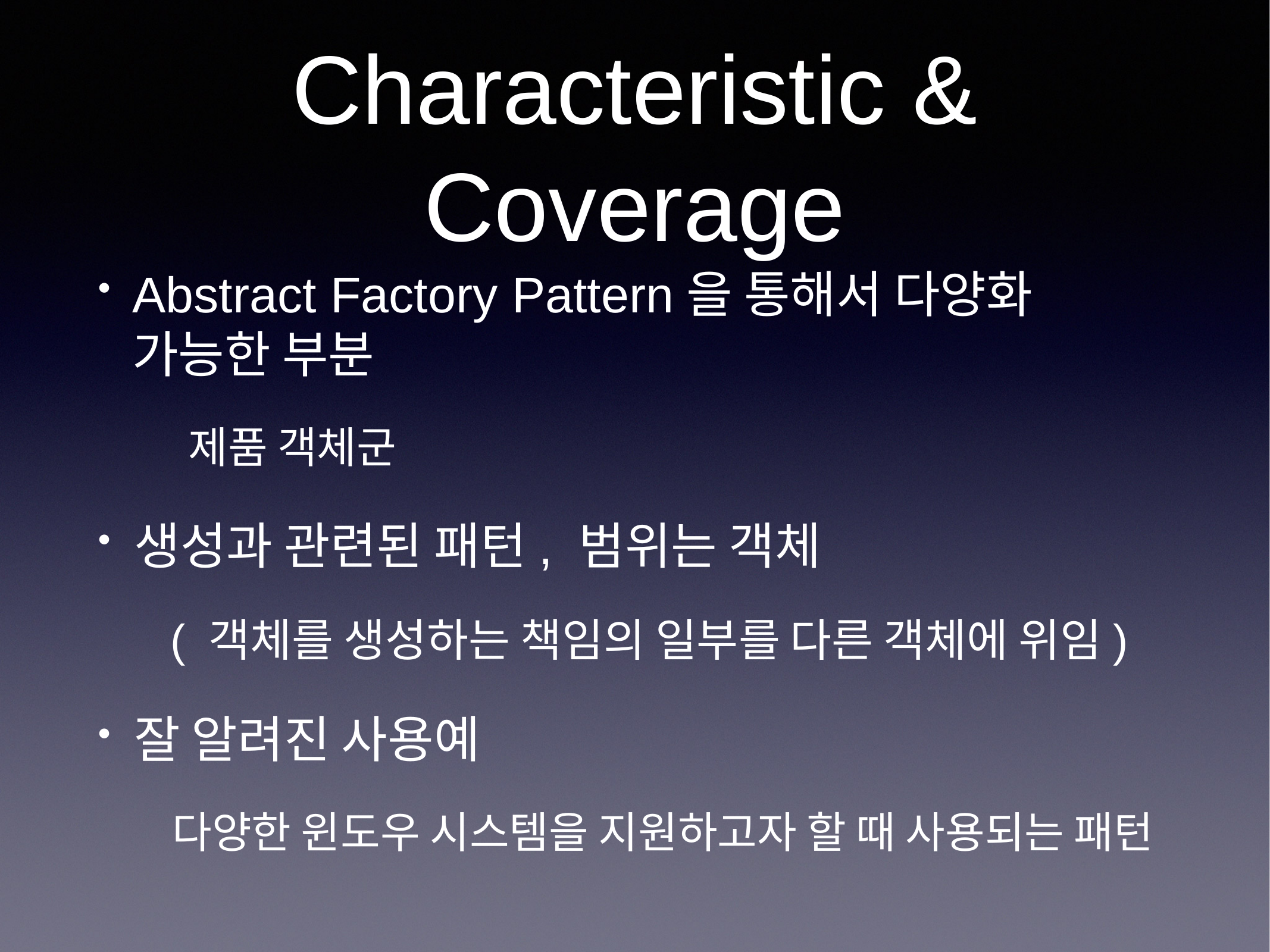

# Characteristic & Coverage
Abstract Factory Pattern을 통해서 다양화 가능한 부분
제품 객체군
생성과 관련된 패턴, 범위는 객체
( 객체를 생성하는 책임의 일부를 다른 객체에 위임)
잘 알려진 사용예
 다양한 윈도우 시스템을 지원하고자 할 때 사용되는 패턴